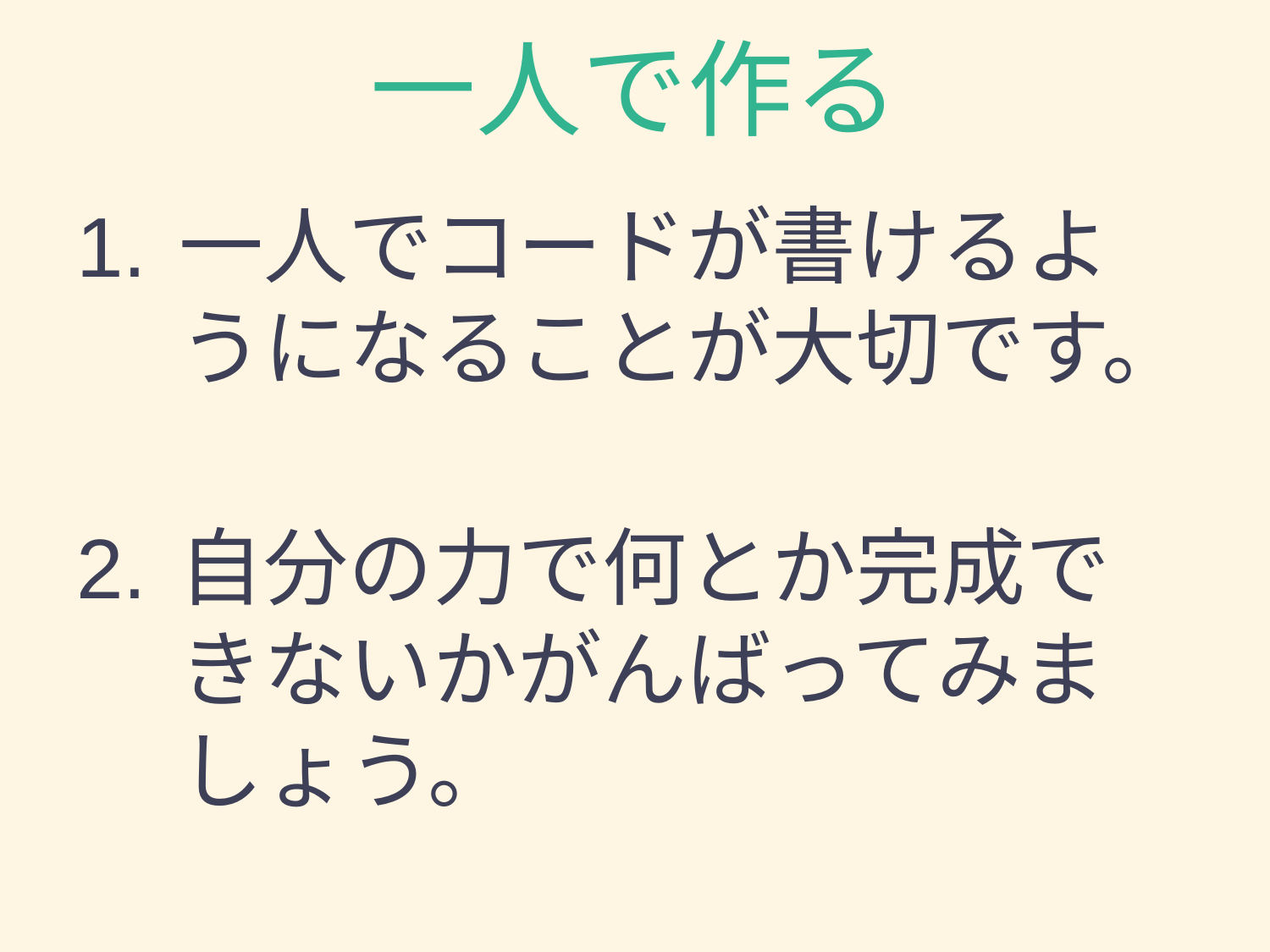

# 一人で作る
一人でコードが書けるようになることが大切です。
自分の力で何とか完成できないかがんばってみましょう。